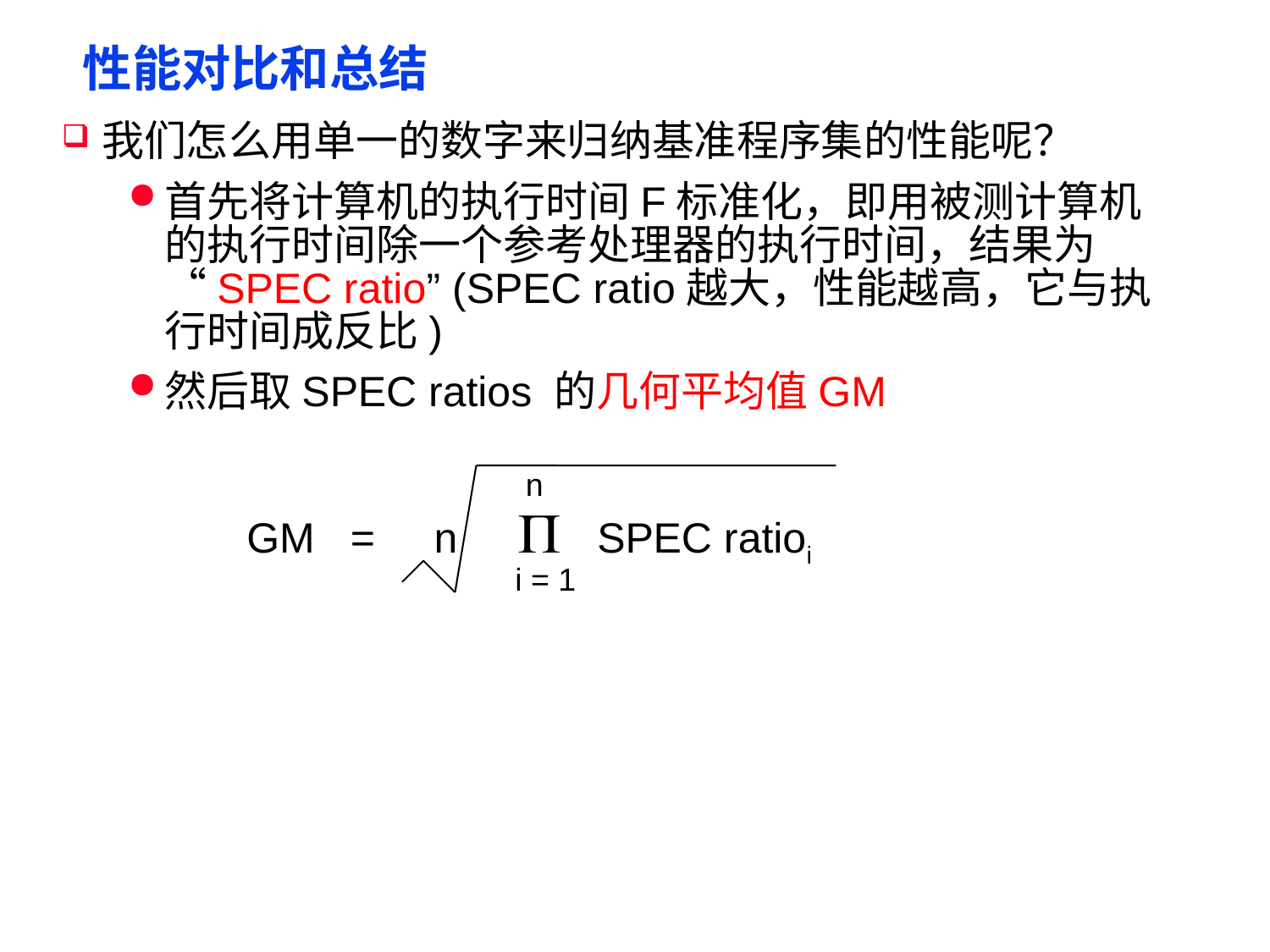

# 性能对比和总结
我们怎么用单一的数字来归纳基准程序集的性能呢？
首先将计算机的执行时间F标准化，即用被测计算机的执行时间除一个参考处理器的执行时间，结果为 “SPEC ratio” (SPEC ratio越大，性能越高，它与执行时间成反比)
然后取SPEC ratios 的几何平均值GM
 n
    GM   =     n     Π   SPEC ratioi
 i = 1